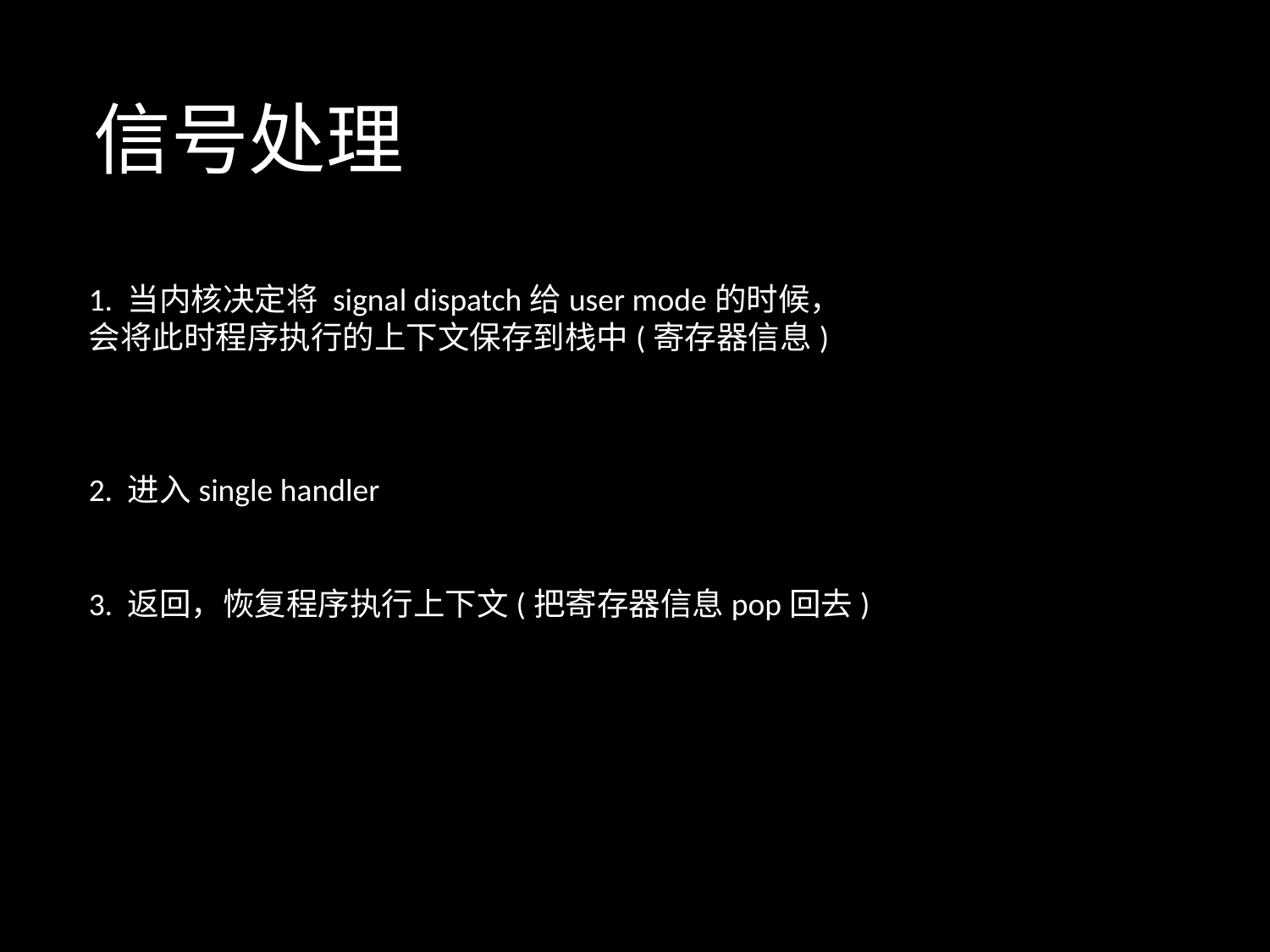

# 信号处理
1. 当内核决定将 signal dispatch给user mode的时候，
会将此时程序执行的上下文保存到栈中(寄存器信息)

2. 进入single handler

3. 返回，恢复程序执行上下文(把寄存器信息pop回去)